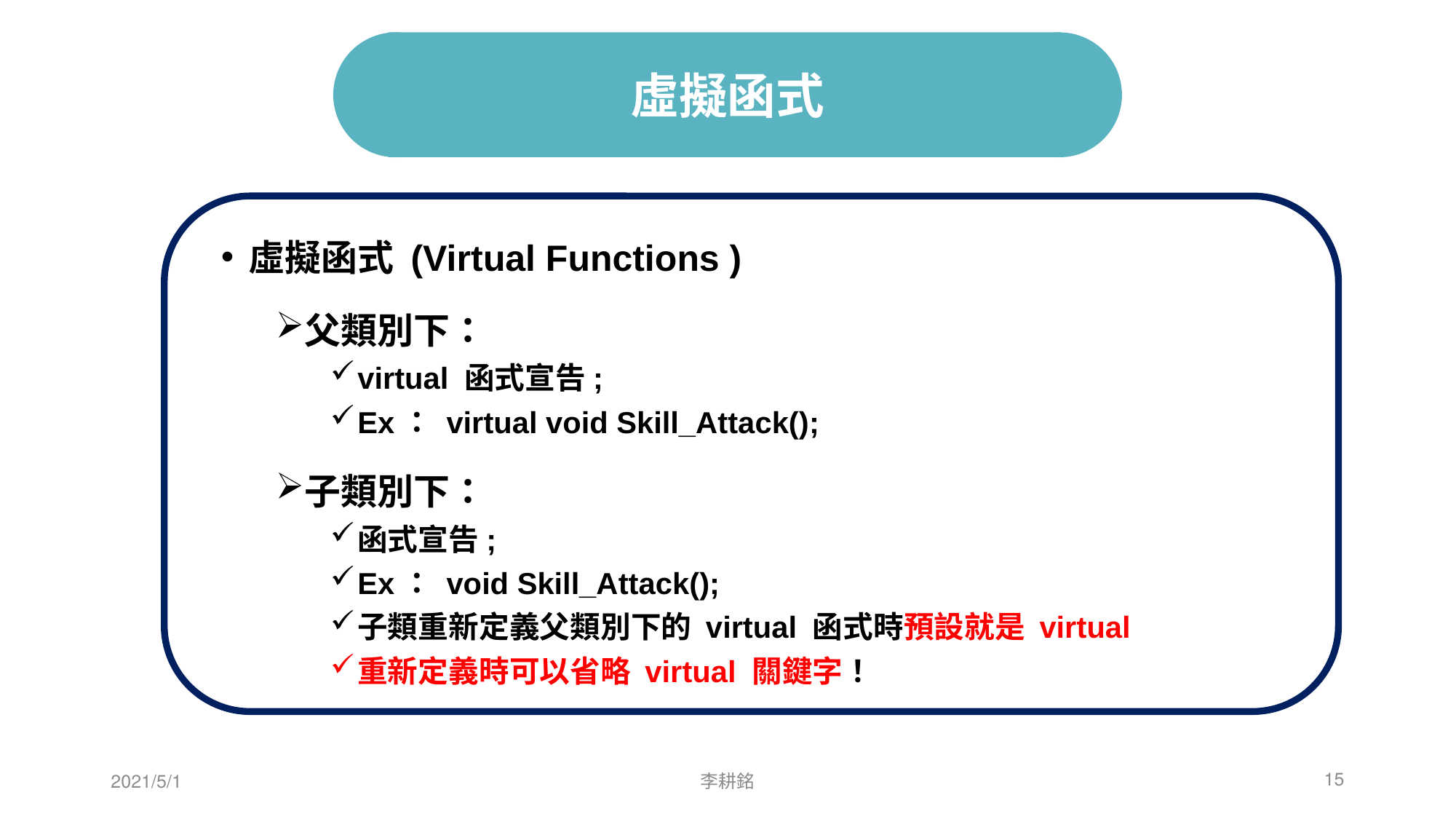

# 虛擬函式

虛擬函式 (Virtual Functions )
父類別下：
virtual 函式宣告;
Ex： virtual void Skill_Attack();
子類別下：
函式宣告;
Ex： void Skill_Attack();
子類重新定義父類別下的 virtual 函式時預設就是 virtual
重新定義時可以省略 virtual 關鍵字！

2021/5/1
李耕銘
15